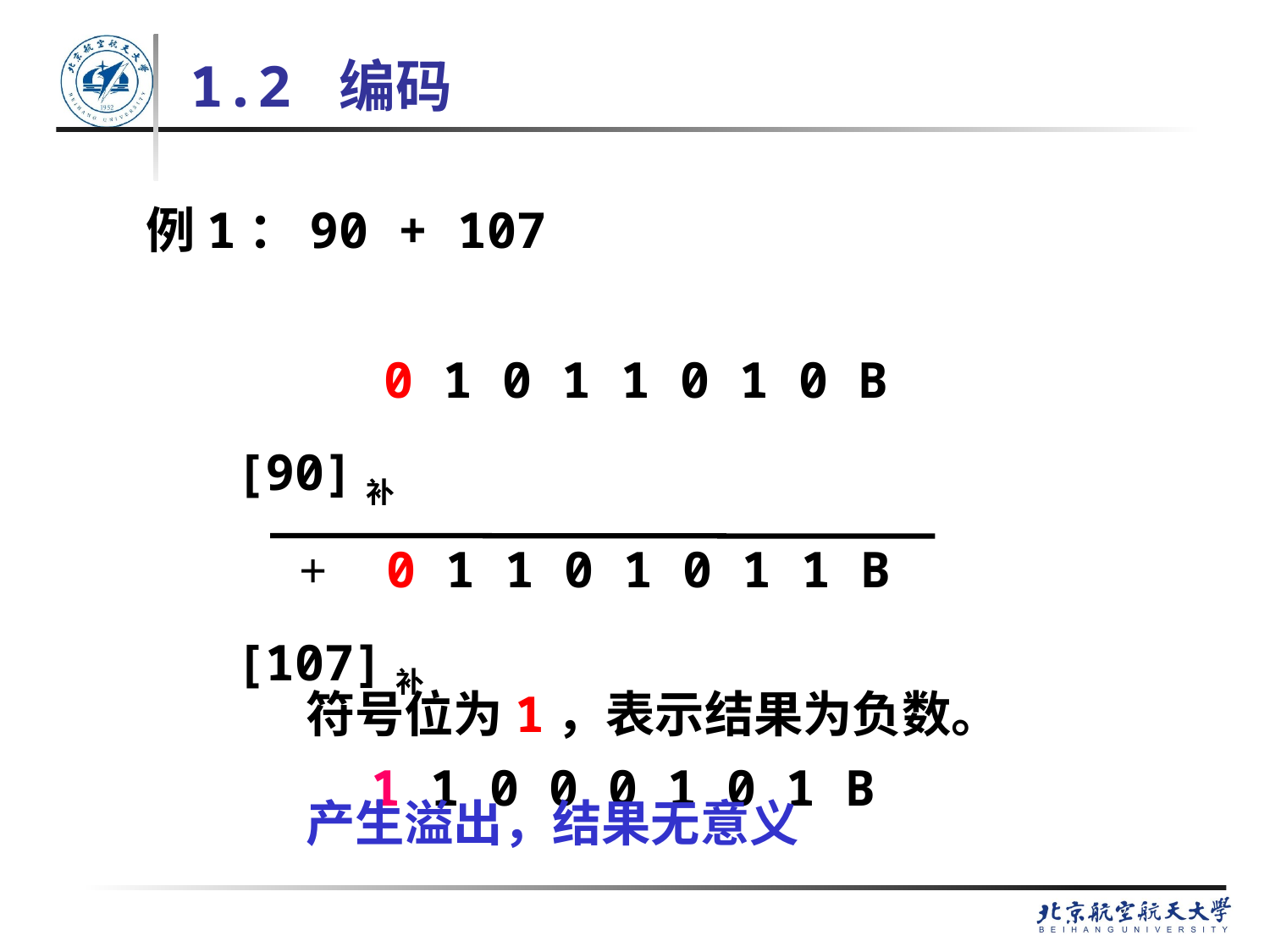

# 1.2 编码
例1：90 + 107

     0 1 0 1 1 0 1 0 B   [90]补
   +  0 1 1 0 1 0 1 1 B   [107]补

           1 1 0 0 0 1 0 1 B

符号位为1，表示结果为负数。
产生溢出，结果无意义
35